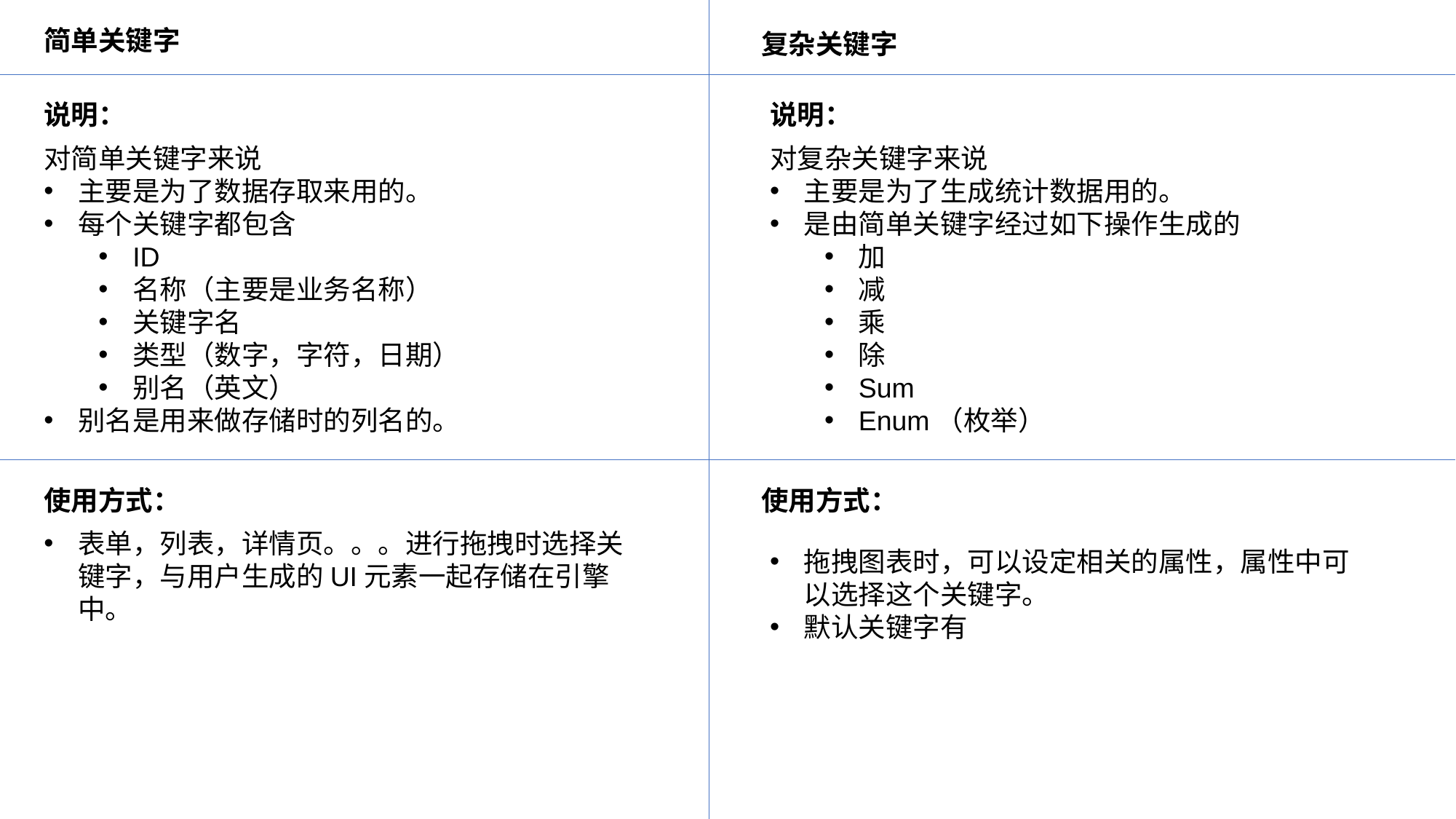

简单关键字
复杂关键字
说明：
说明：
对简单关键字来说
主要是为了数据存取来用的。
每个关键字都包含
ID
名称（主要是业务名称）
关键字名
类型（数字，字符，日期）
别名（英文）
别名是用来做存储时的列名的。
对复杂关键字来说
主要是为了生成统计数据用的。
是由简单关键字经过如下操作生成的
加
减
乘
除
Sum
Enum（枚举）

使用方式：
使用方式：
表单，列表，详情页。。。进行拖拽时选择关键字，与用户生成的UI元素一起存储在引擎中。

拖拽图表时，可以设定相关的属性，属性中可以选择这个关键字。
默认关键字有